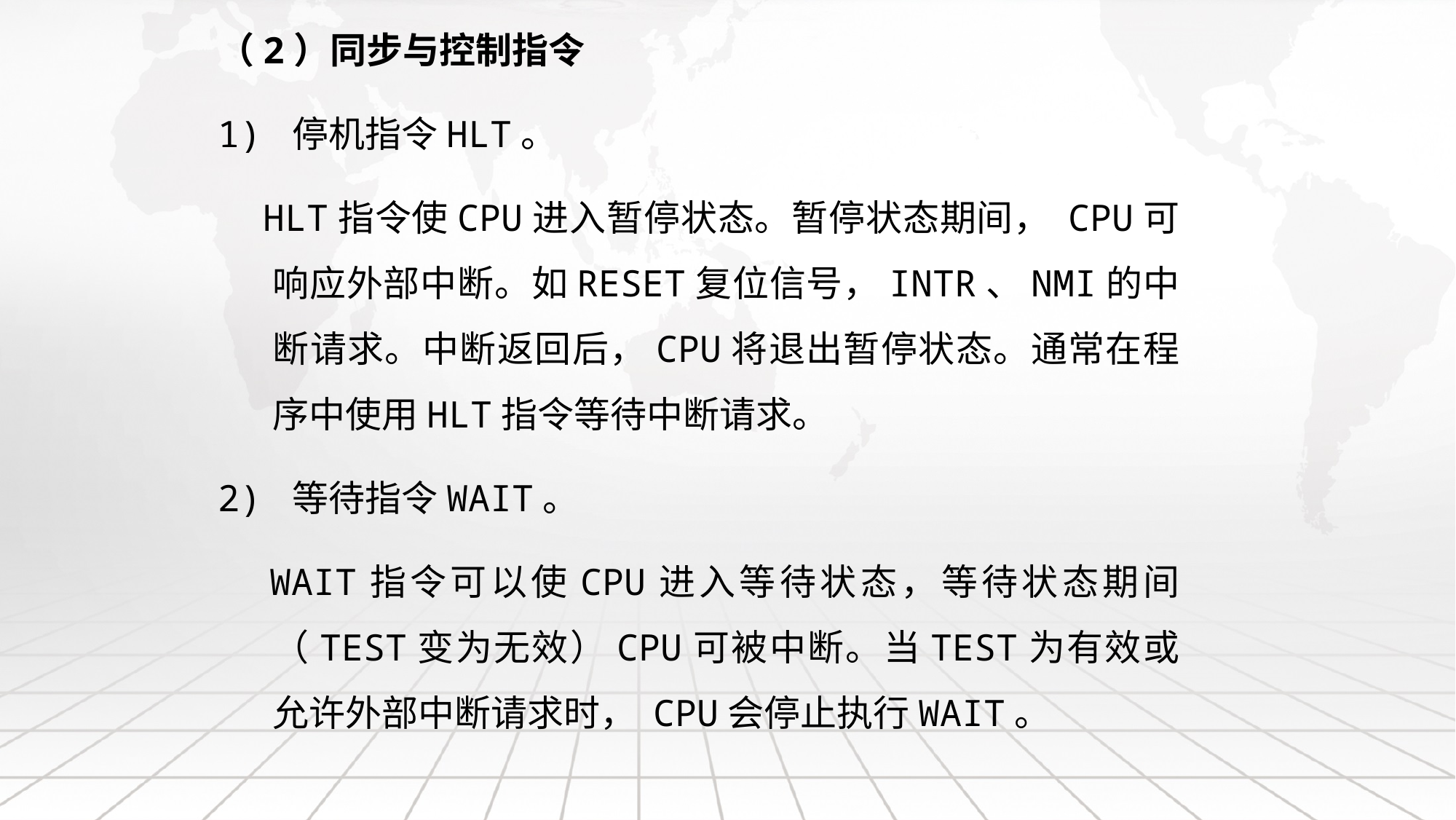

（2）同步与控制指令
1) 停机指令HLT。
  HLT指令使CPU进入暂停状态。暂停状态期间， CPU可响应外部中断。如RESET复位信号，INTR、NMI的中断请求。中断返回后，CPU将退出暂停状态。通常在程序中使用HLT指令等待中断请求。
2) 等待指令WAIT。
  WAIT指令可以使CPU进入等待状态，等待状态期间（TEST变为无效）CPU可被中断。当TEST为有效或允许外部中断请求时， CPU会停止执行WAIT。